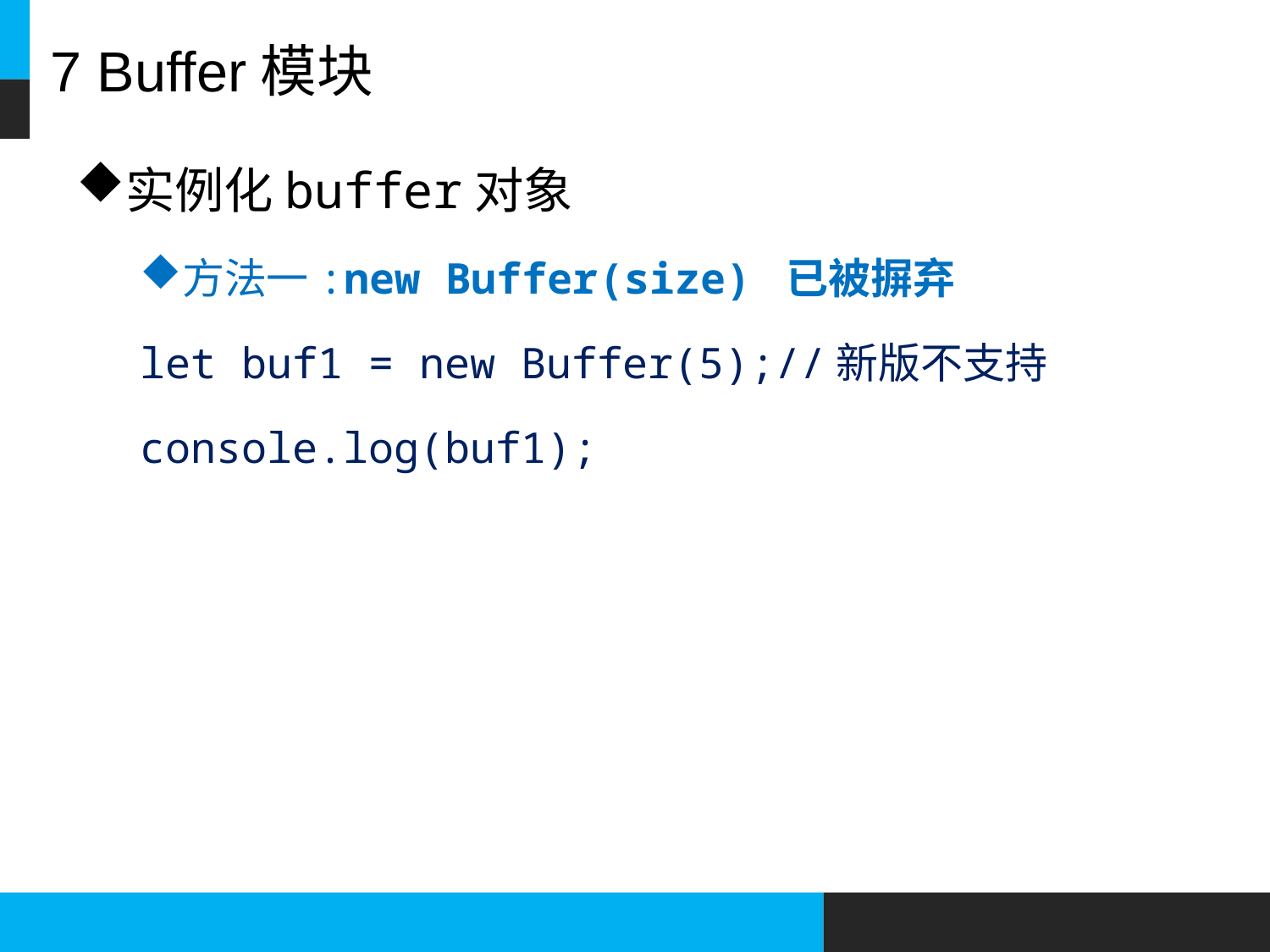

# 7 Buffer模块
实例化buffer对象
方法一:new Buffer(size) 已被摒弃
let buf1 = new Buffer(5);//新版不支持
console.log(buf1);